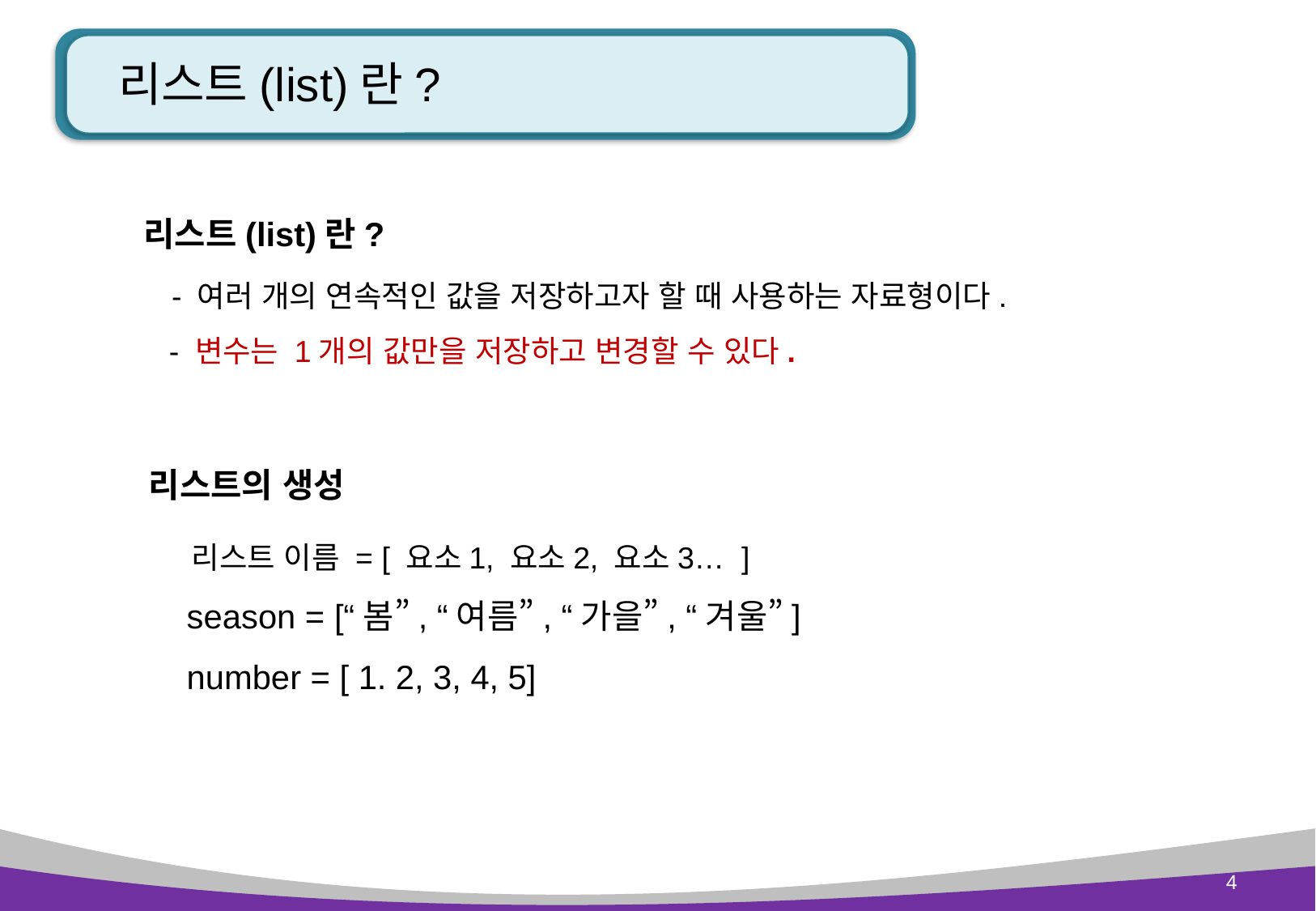

# 리스트(list)란?
리스트(list)란?
   - 여러 개의 연속적인 값을 저장하고자 할 때 사용하는 자료형이다.
   - 변수는 1개의 값만을 저장하고 변경할 수 있다.
리스트의 생성
 리스트 이름 = [ 요소1, 요소2, 요소3…  ]
 season = [“봄”, “여름”, “가을”, “겨울”]
 number = [ 1. 2, 3, 4, 5]
4